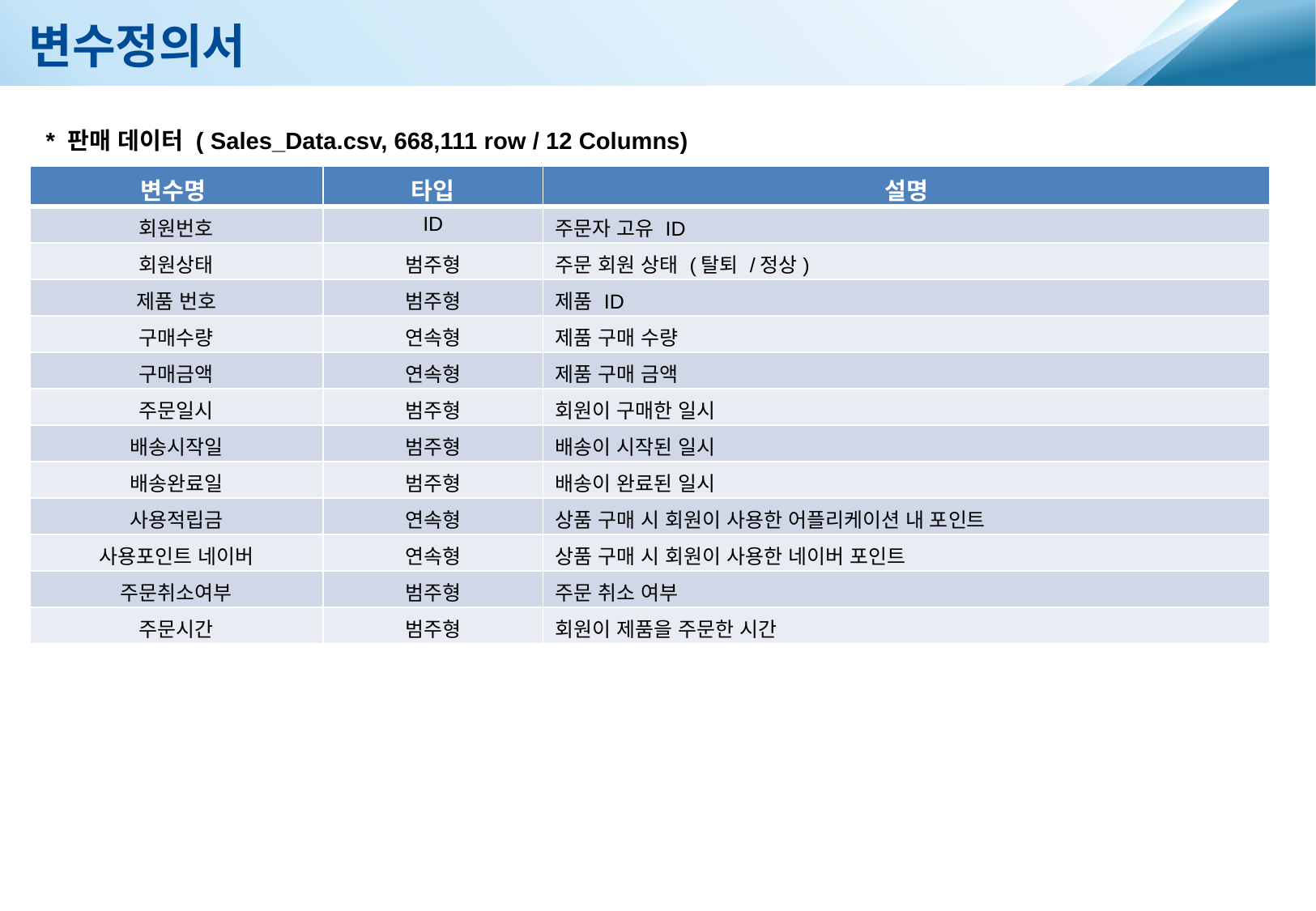

변수정의서
* 판매 데이터 ( Sales_Data.csv, 668,111 row / 12 Columns)
| 변수명 | 타입 | 설명 |
| --- | --- | --- |
| 회원번호 | ID | 주문자 고유 ID |
| 회원상태 | 범주형 | 주문 회원 상태 (탈퇴 /정상) |
| 제품 번호 | 범주형 | 제품 ID |
| 구매수량 | 연속형 | 제품 구매 수량 |
| 구매금액 | 연속형 | 제품 구매 금액 |
| 주문일시 | 범주형 | 회원이 구매한 일시 |
| 배송시작일 | 범주형 | 배송이 시작된 일시 |
| 배송완료일 | 범주형 | 배송이 완료된 일시 |
| 사용적립금 | 연속형 | 상품 구매 시 회원이 사용한 어플리케이션 내 포인트 |
| 사용포인트 네이버 | 연속형 | 상품 구매 시 회원이 사용한 네이버 포인트 |
| 주문취소여부 | 범주형 | 주문 취소 여부 |
| 주문시간 | 범주형 | 회원이 제품을 주문한 시간 |